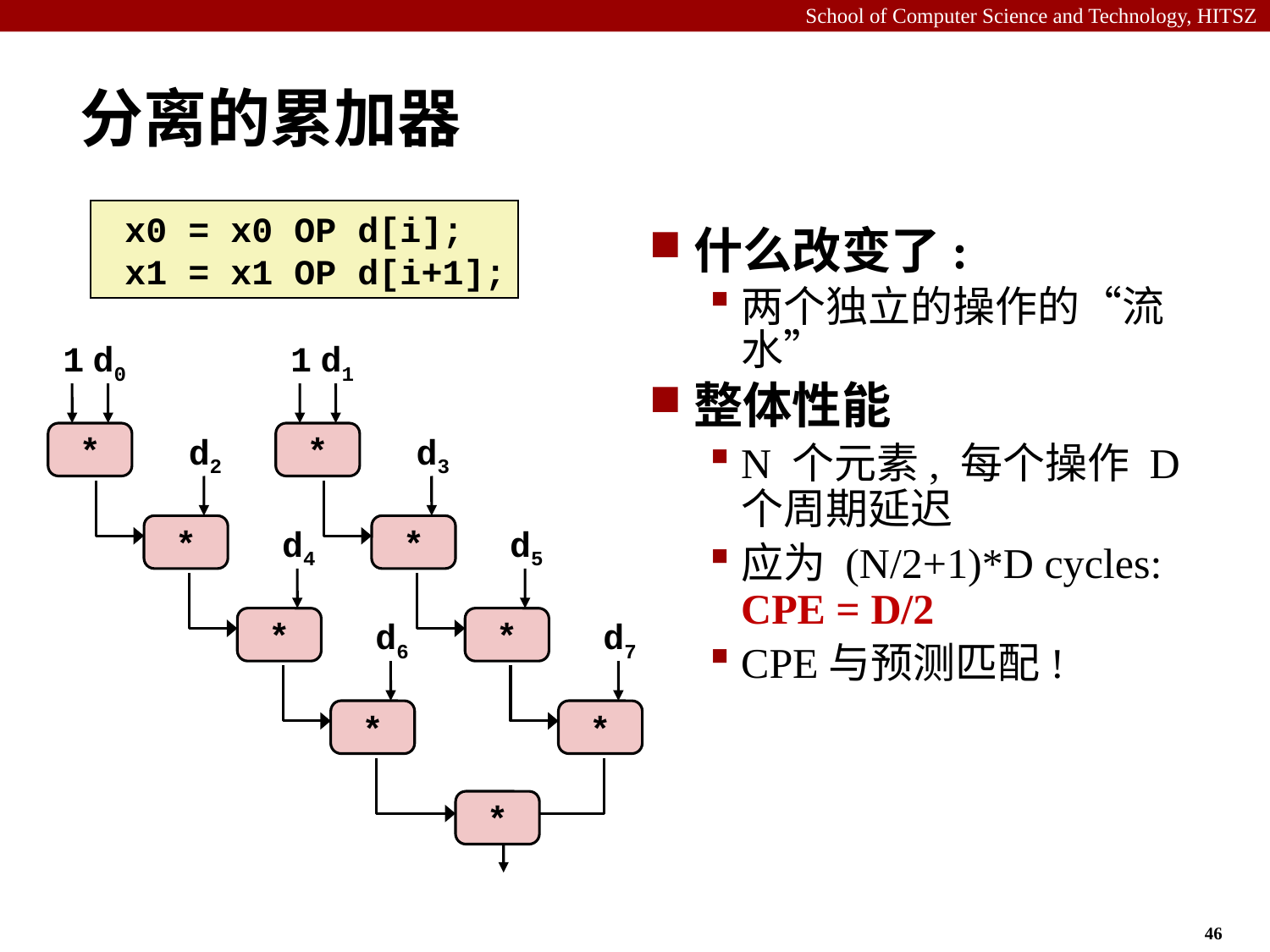

# 分离的累加器
 x0 = x0 OP d[i];
 x1 = x1 OP d[i+1];
什么改变了:
两个独立的操作的“流水”
整体性能
N 个元素, 每个操作 D个周期延迟
应为 (N/2+1)*D cycles:
CPE = D/2
CPE与预测匹配!
1
d0
1
d1

*
d2
*
d3

*
d4
*
d5

*
d6
*
d7

*
*

*